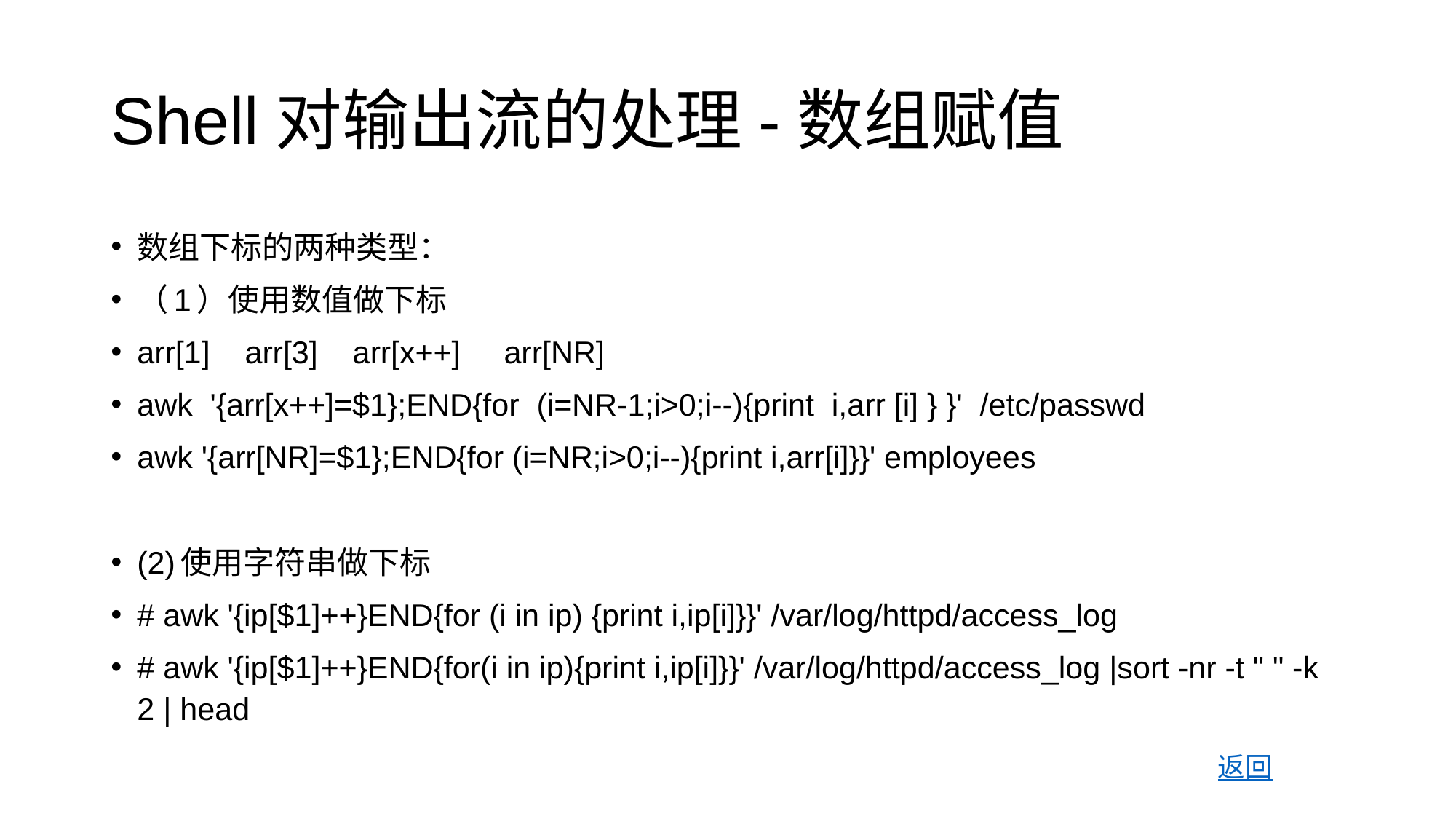

# Shell对输出流的处理-数组赋值
数组下标的两种类型：
（1）使用数值做下标
arr[1]    arr[3]    arr[x++]     arr[NR]
awk  '{arr[x++]=$1};END{for  (i=NR-1;i>0;i--){print  i,arr [i] } }'  /etc/passwd
awk '{arr[NR]=$1};END{for (i=NR;i>0;i--){print i,arr[i]}}' employees

(2)使用字符串做下标
# awk '{ip[$1]++}END{for (i in ip) {print i,ip[i]}}' /var/log/httpd/access_log
# awk '{ip[$1]++}END{for(i in ip){print i,ip[i]}}' /var/log/httpd/access_log |sort -nr -t " " -k 2 | head

返回